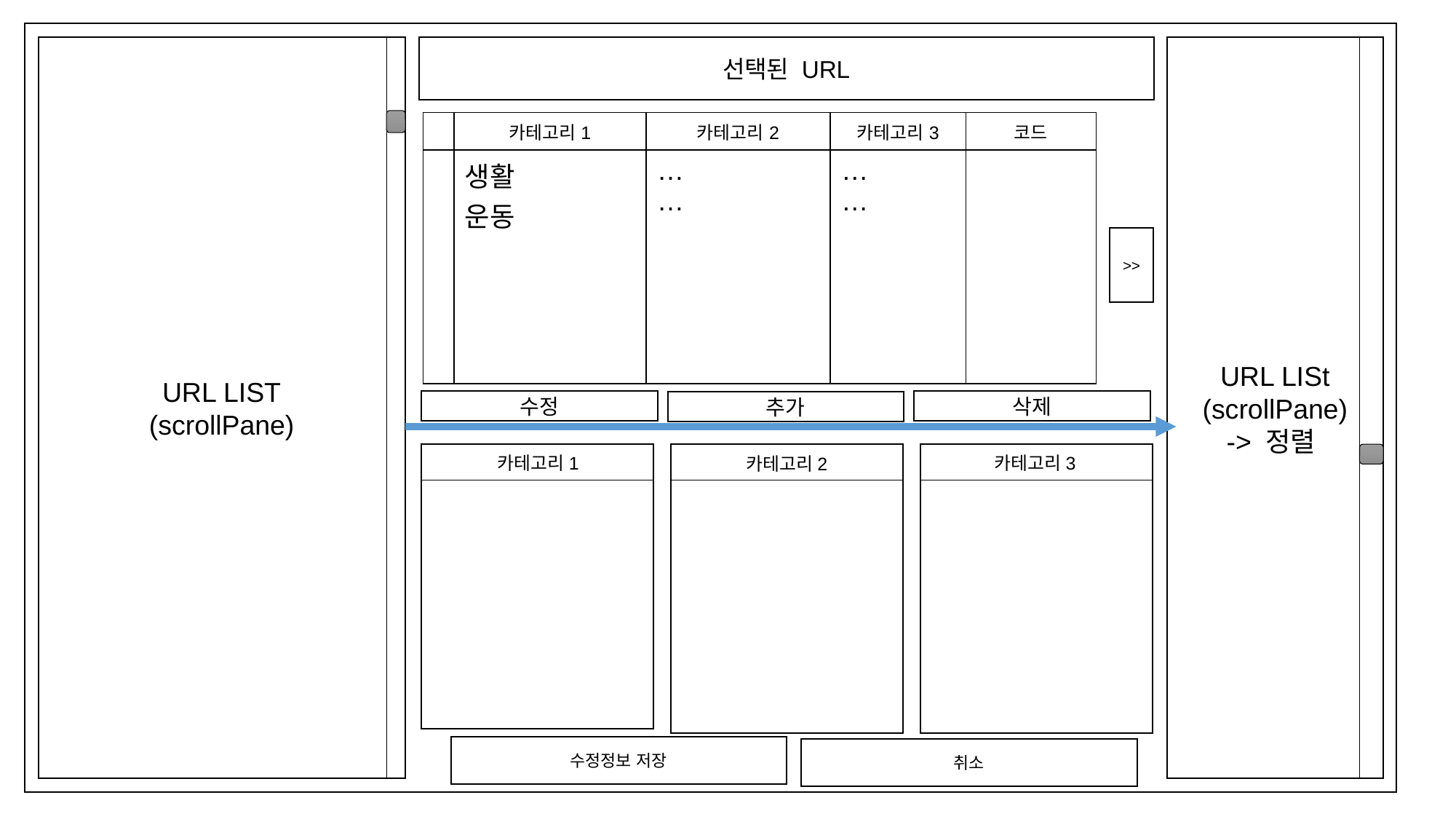

선택된 URL
URL LIST
(scrollPane)

URL LISt
(scrollPane)
-> 정렬

|  | 카테고리1 | 카테고리2 | 카테고리3 | 코드 |
| --- | --- | --- | --- | --- |
|  | 생활 운동 | … … | … … |  |
>>
수정
삭제
추가

카테고리1
카테고리3
카테고리2
수정정보 저장
취소